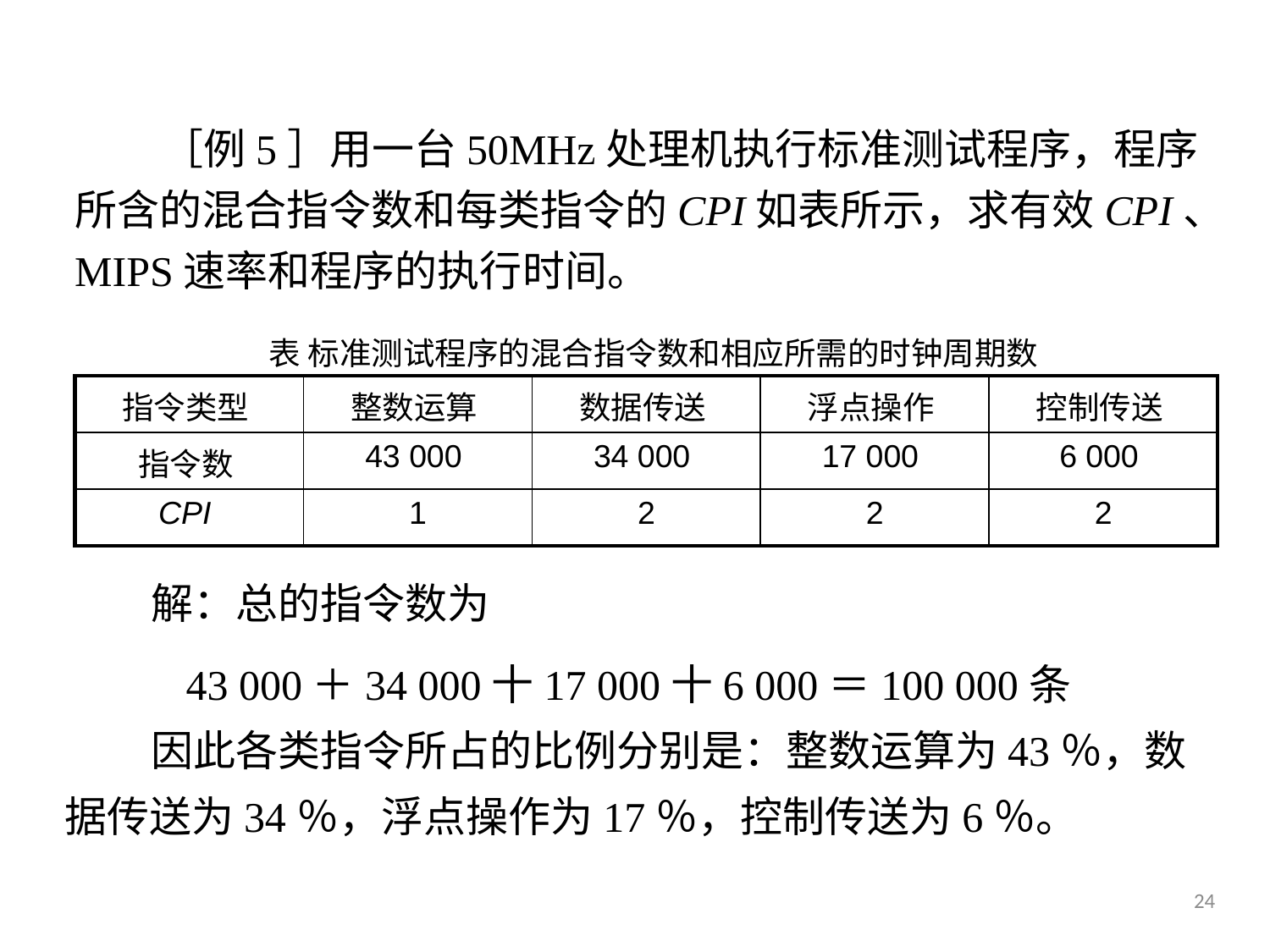

［例5］用一台50MHz处理机执行标准测试程序，程序所含的混合指令数和每类指令的CPI如表所示，求有效CPI、MIPS速率和程序的执行时间。
表 标准测试程序的混合指令数和相应所需的时钟周期数
| 指令类型 | 整数运算 | 数据传送 | 浮点操作 | 控制传送 |
| --- | --- | --- | --- | --- |
| 指令数 | 43 000 | 34 000 | 17 000 | 6 000 |
| CPI | 1 | 2 | 2 | 2 |
        解：总的指令数为
43 000＋34 000十17 000十6 000＝100 000条
        因此各类指令所占的比例分别是：整数运算为43％，数据传送为34％，浮点操作为17％，控制传送为6％。
24